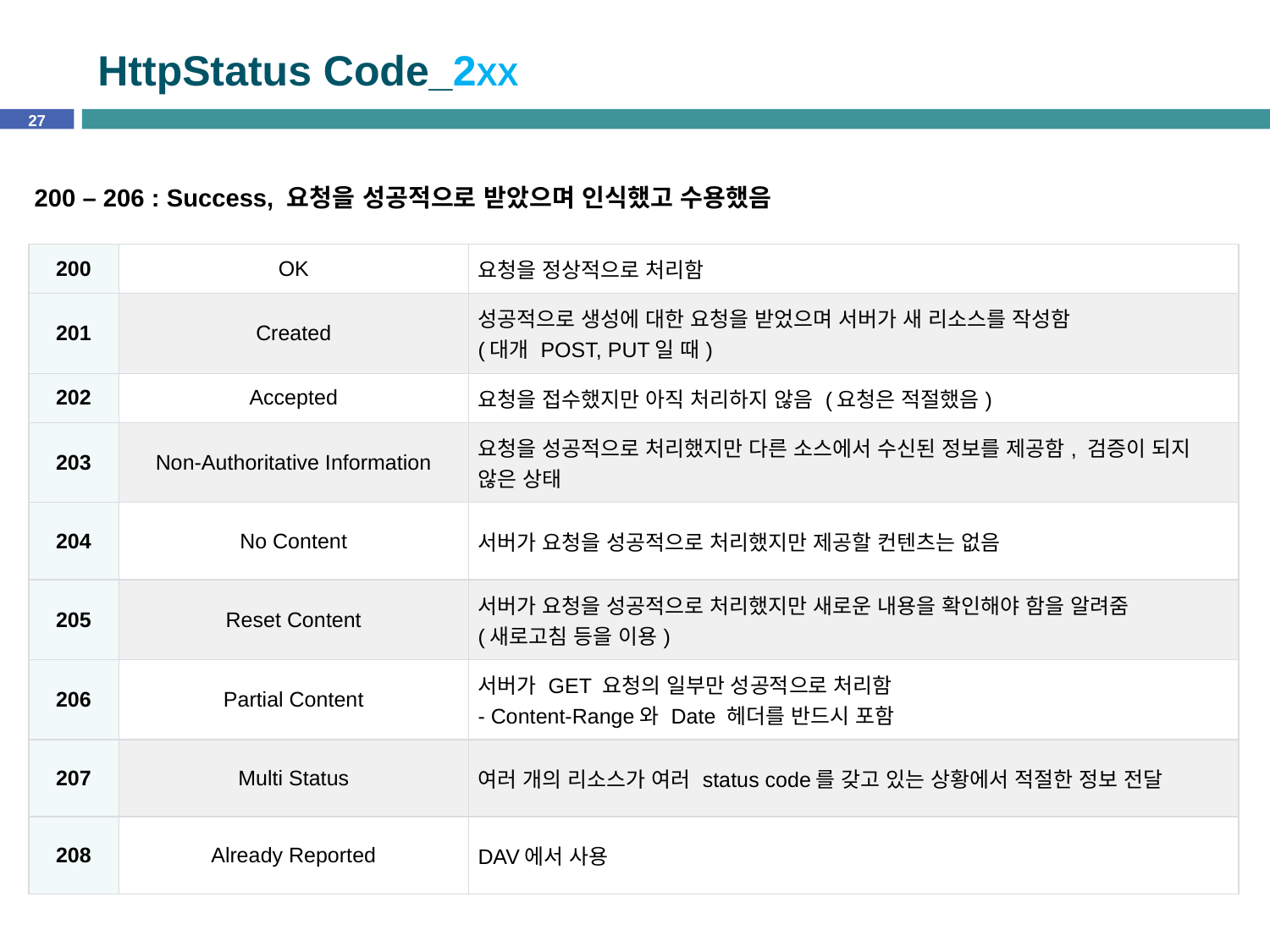

# HttpStatus Code_2XX
27
200 – 206 : Success, 요청을 성공적으로 받았으며 인식했고 수용했음
| 200 | OK | 요청을 정상적으로 처리함 |
| --- | --- | --- |
| 201 | Created | 성공적으로 생성에 대한 요청을 받었으며 서버가 새 리소스를 작성함 (대개 POST, PUT일 때) |
| 202 | Accepted | 요청을 접수했지만 아직 처리하지 않음 (요청은 적절했음) |
| 203 | Non-Authoritative Information | 요청을 성공적으로 처리했지만 다른 소스에서 수신된 정보를 제공함, 검증이 되지 않은 상태 |
| 204 | No Content | 서버가 요청을 성공적으로 처리했지만 제공할 컨텐츠는 없음 |
| 205 | Reset Content | 서버가 요청을 성공적으로 처리했지만 새로운 내용을 확인해야 함을 알려줌 (새로고침 등을 이용) |
| 206 | Partial Content | 서버가 GET 요청의 일부만 성공적으로 처리함 - Content-Range와 Date 헤더를 반드시 포함 |
| 207 | Multi Status | 여러 개의 리소스가 여러 status code를 갖고 있는 상황에서 적절한 정보 전달 |
| 208 | Already Reported | DAV에서 사용 |